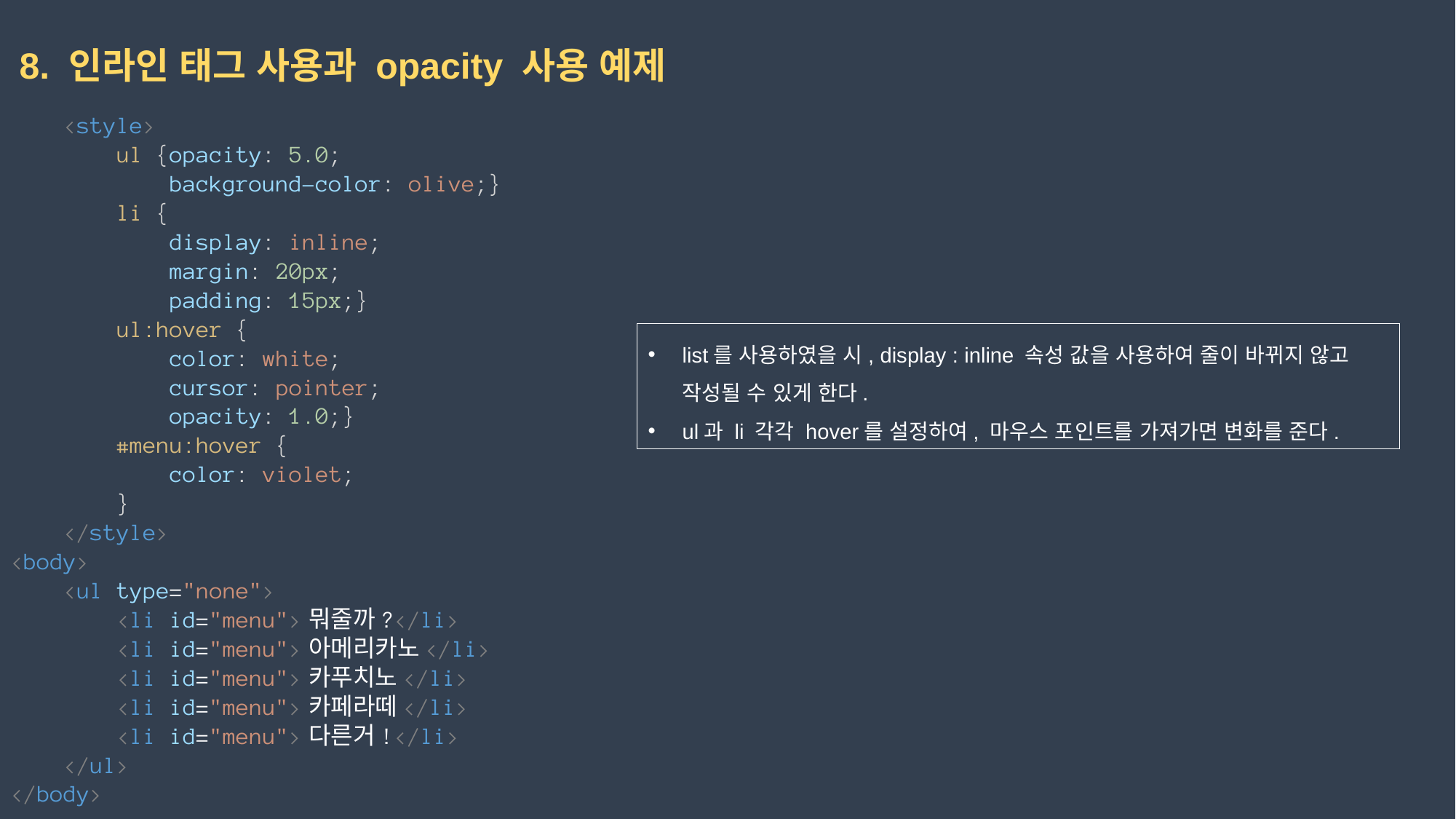

8. 인라인 태그 사용과 opacity 사용 예제
    <style>
        ul {opacity: 5.0;
            background-color: olive;}
        li {
            display: inline;
            margin: 20px;
            padding: 15px;}
        ul:hover {
            color: white;
            cursor: pointer;
            opacity: 1.0;}
        #menu:hover {
            color: violet;
        }
    </style>
<body>
    <ul type="none">
        <li id="menu">뭐줄까?</li>
        <li id="menu">아메리카노</li>
        <li id="menu">카푸치노</li>
        <li id="menu">카페라떼</li>
        <li id="menu">다른거!</li>
    </ul>
</body>

list를 사용하였을 시, display : inline 속성 값을 사용하여 줄이 바뀌지 않고 작성될 수 있게 한다.
ul과 li 각각 hover를 설정하여, 마우스 포인트를 가져가면 변화를 준다.
2023-02-17
권민지